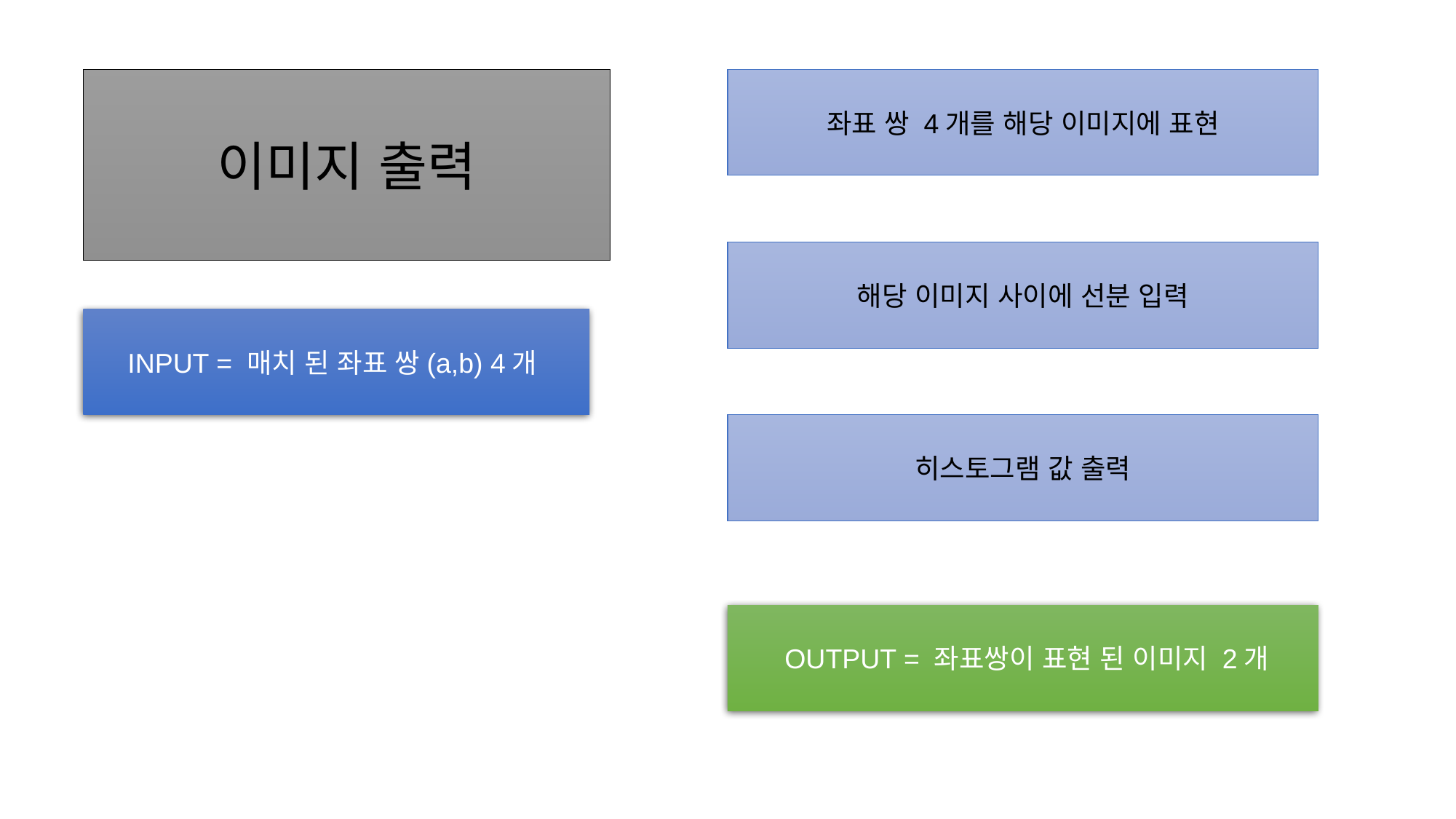

이미지 출력
좌표 쌍 4개를 해당 이미지에 표현
해당 이미지 사이에 선분 입력
INPUT = 매치 된 좌표 쌍(a,b) 4개
히스토그램 값 출력
 OUTPUT = 좌표쌍이 표현 된 이미지 2개